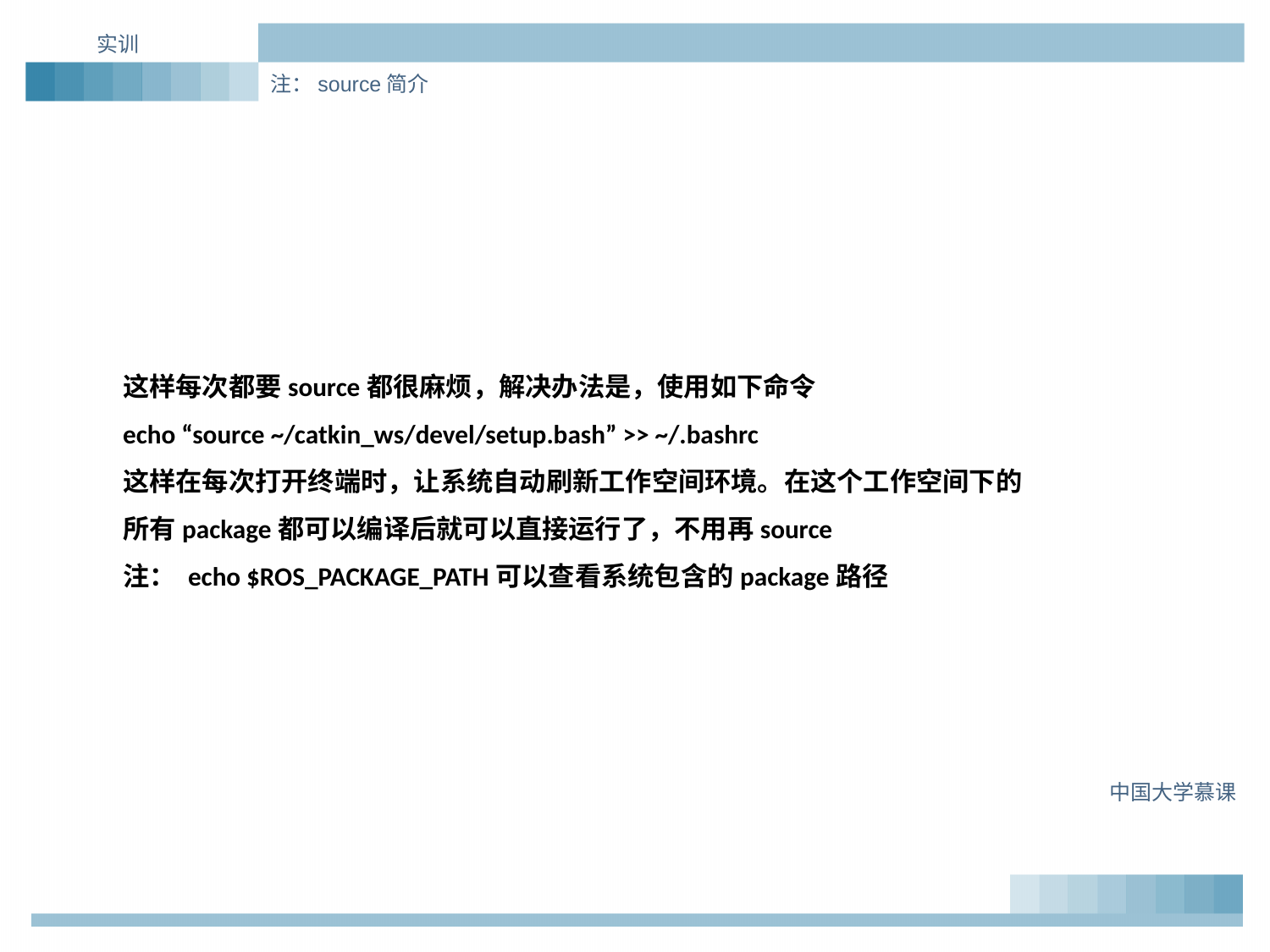

实训
注：source简介

这样每次都要source都很麻烦，解决办法是，使用如下命令
echo “source ~/catkin_ws/devel/setup.bash” >> ~/.bashrc
这样在每次打开终端时，让系统自动刷新工作空间环境。在这个工作空间下的所有package都可以编译后就可以直接运行了，不用再source
注： echo $ROS_PACKAGE_PATH可以查看系统包含的package路径
中国大学慕课